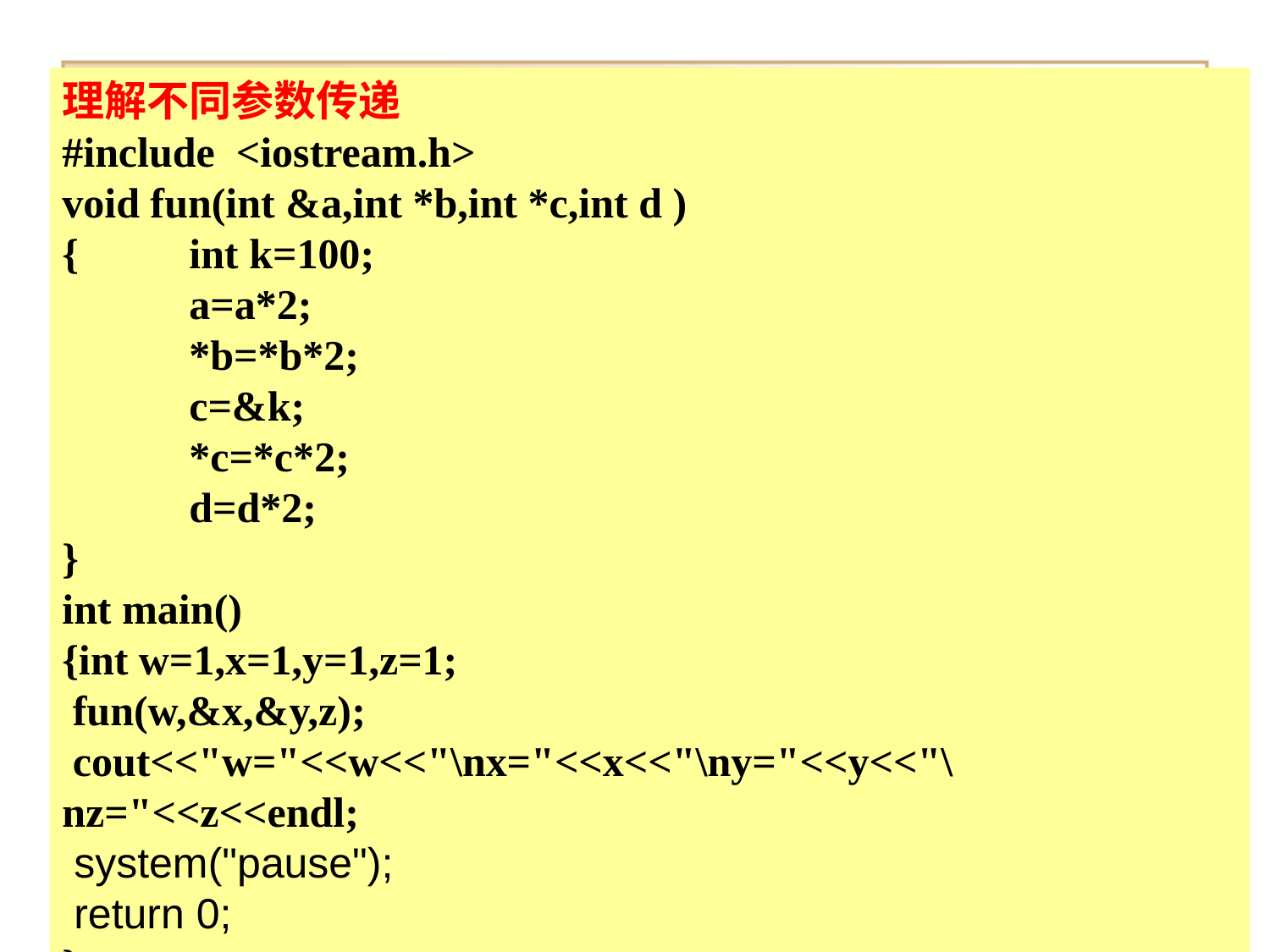

理解不同参数传递
#include  <iostream.h>
void fun(int &a,int *b,int *c,int d )
{	int k=100;
	a=a*2;
	*b=*b*2;
	c=&k;
	*c=*c*2;
	d=d*2;
}
int main()
{int w=1,x=1,y=1,z=1;
 fun(w,&x,&y,z);
 cout<<"w="<<w<<"\nx="<<x<<"\ny="<<y<<"\nz="<<z<<endl;
 system("pause");
 return 0;
}